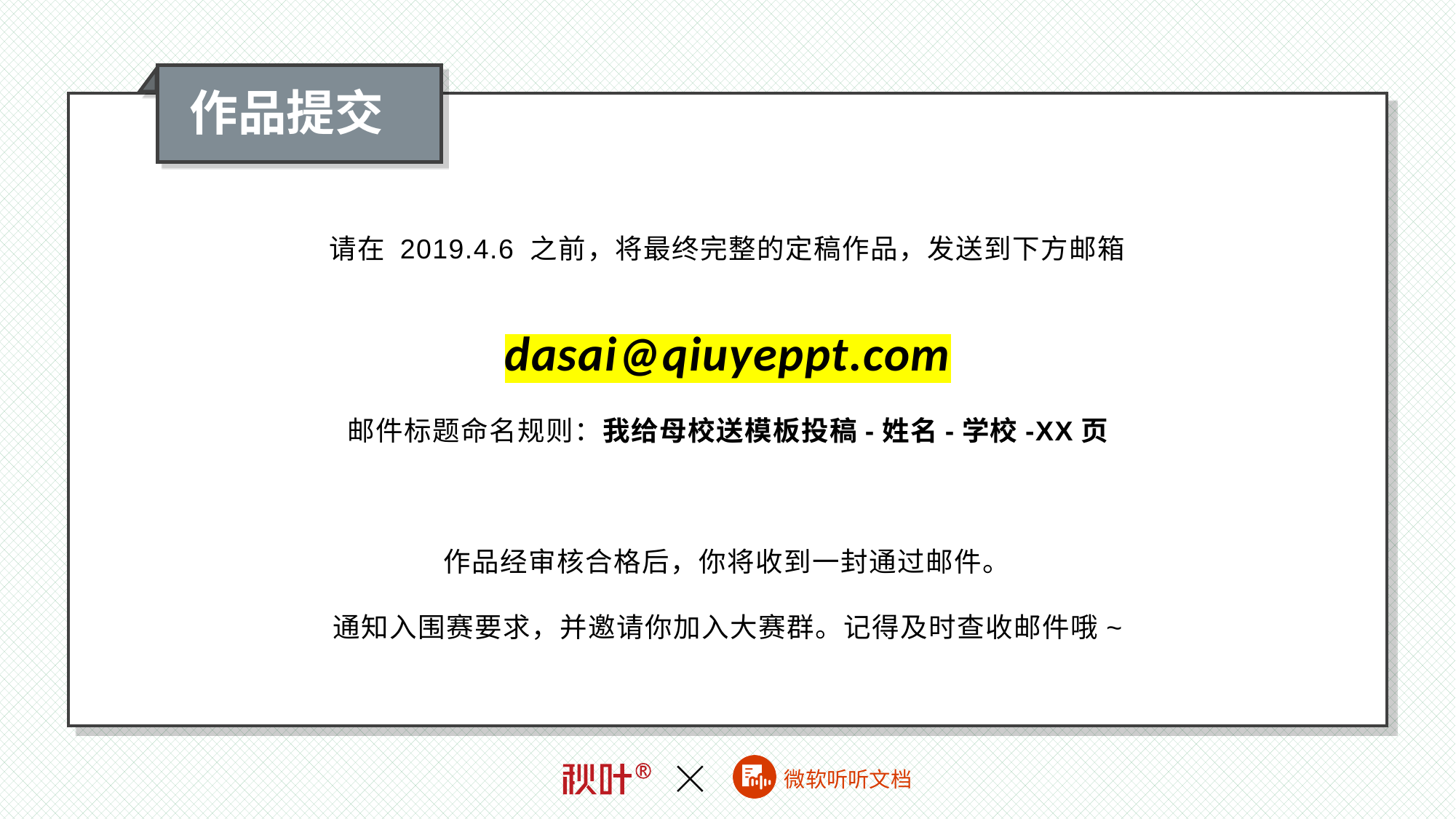

作品提交
请在 2019.4.6 之前，将最终完整的定稿作品，发送到下方邮箱
dasai@qiuyeppt.com
邮件标题命名规则：我给母校送模板投稿-姓名-学校-XX页

作品经审核合格后，你将收到一封通过邮件。
通知入围赛要求，并邀请你加入大赛群。记得及时查收邮件哦~